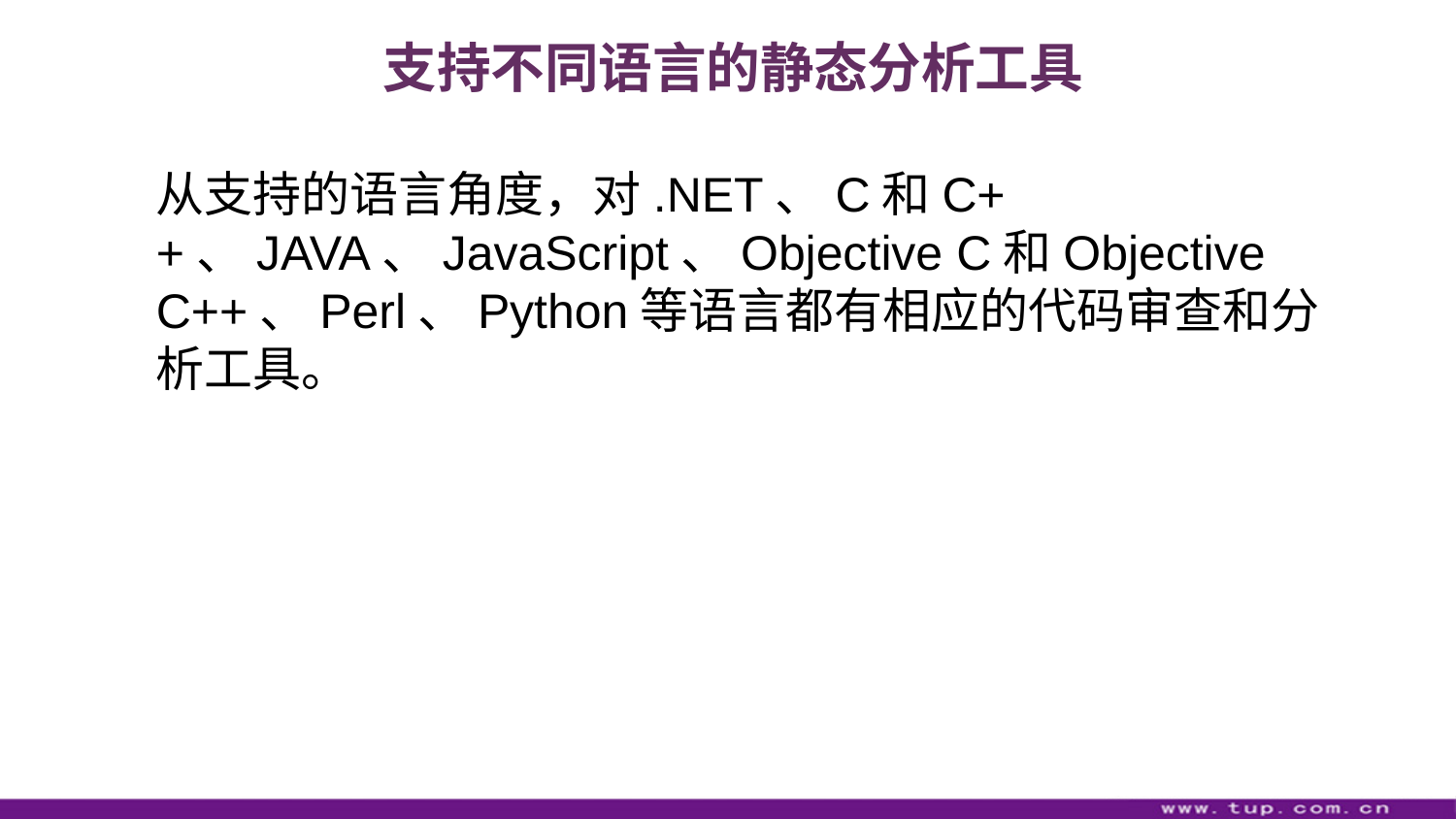

支持不同语言的静态分析工具
从支持的语言角度，对.NET、C和C++、JAVA、JavaScript、Objective C和Objective C++、Perl、Python等语言都有相应的代码审查和分析工具。